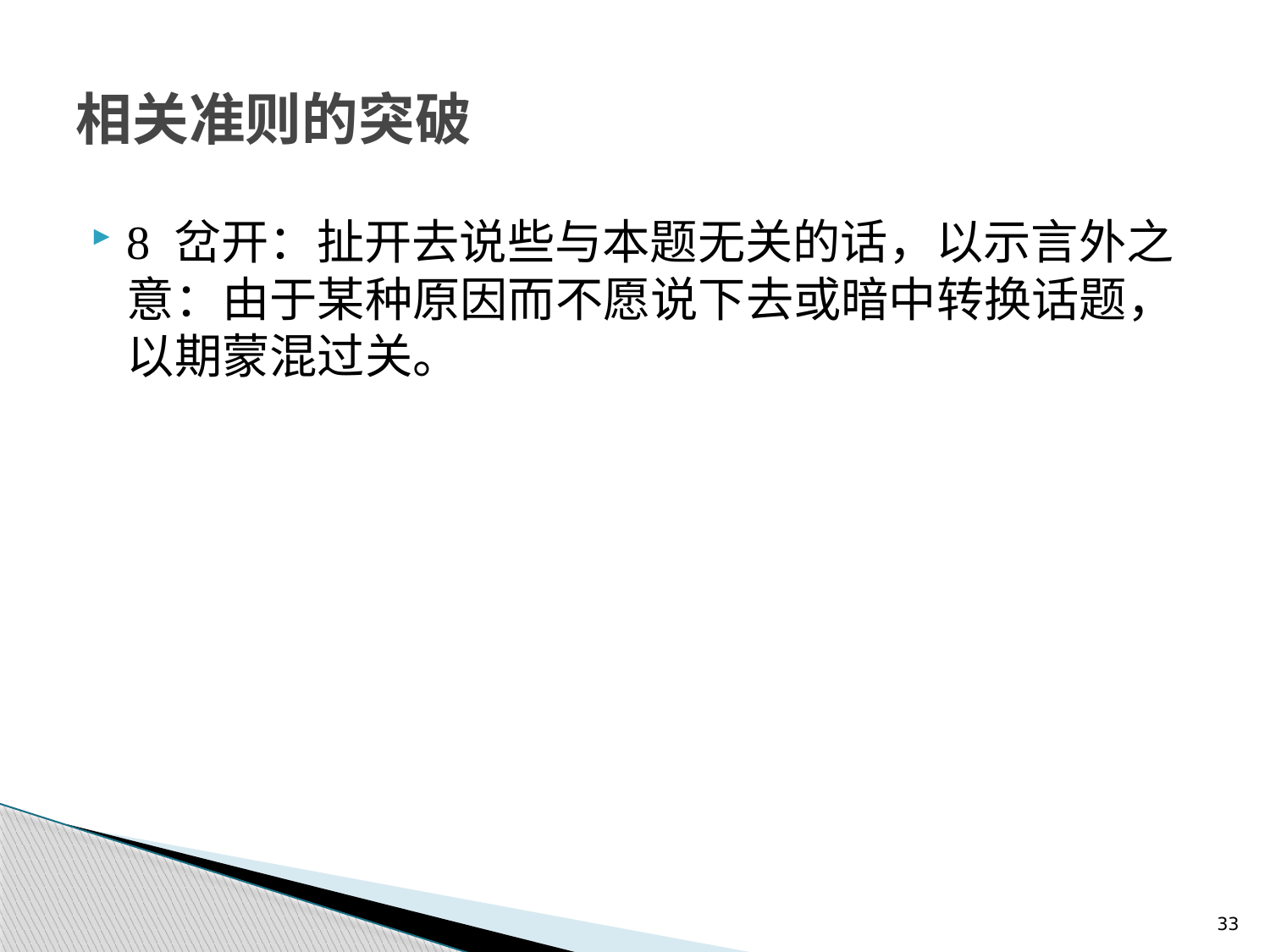

# 相关准则的突破
8 岔开：扯开去说些与本题无关的话，以示言外之意：由于某种原因而不愿说下去或暗中转换话题，以期蒙混过关。
33